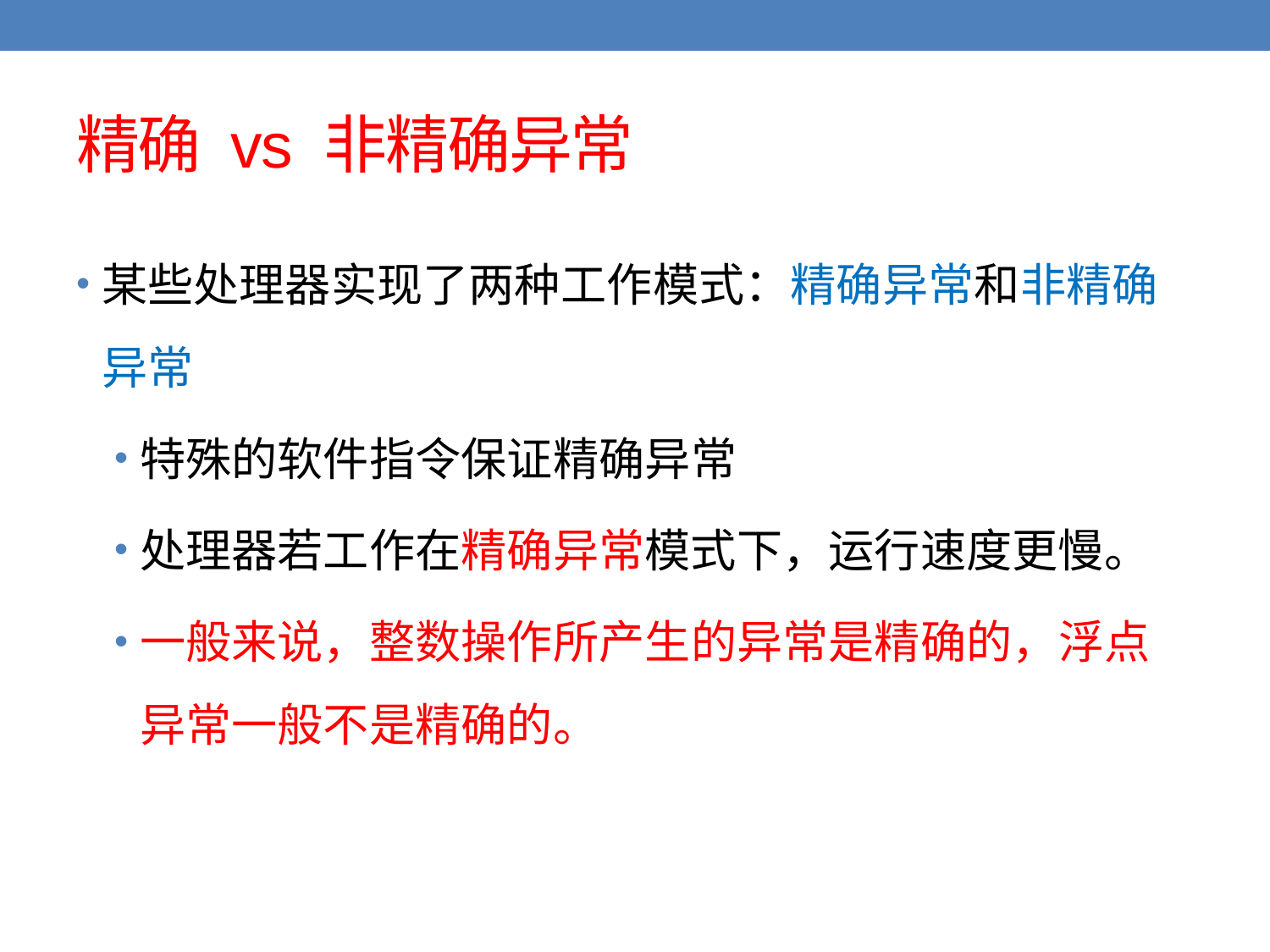

# 精确 vs 非精确异常
某些处理器实现了两种工作模式：精确异常和非精确异常
特殊的软件指令保证精确异常
处理器若工作在精确异常模式下，运行速度更慢。
一般来说，整数操作所产生的异常是精确的，浮点异常一般不是精确的。